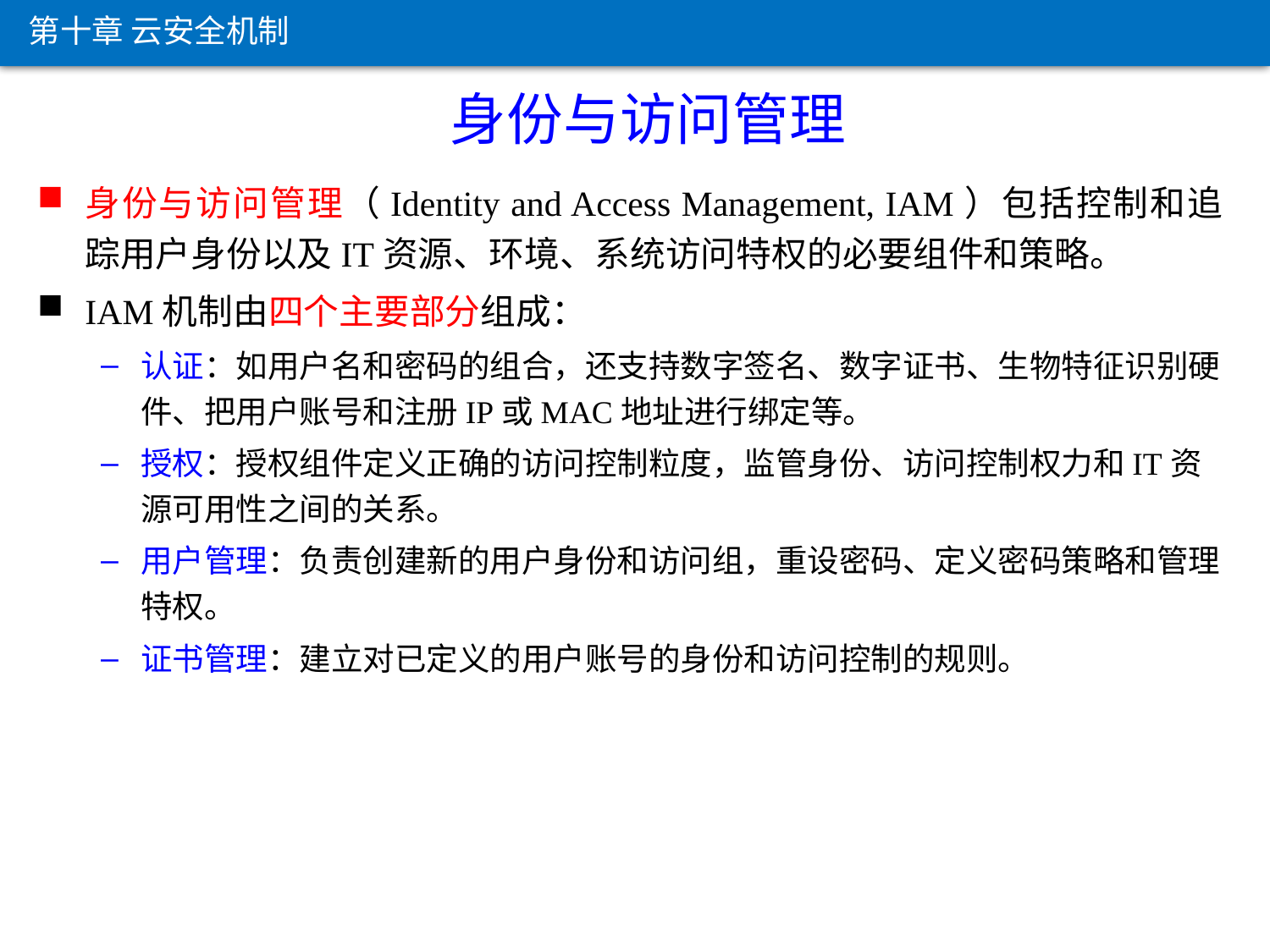

第十章 云安全机制
 身份与访问管理
身份与访问管理（Identity and Access Management, IAM）包括控制和追踪用户身份以及IT资源、环境、系统访问特权的必要组件和策略。
IAM机制由四个主要部分组成：
认证：如用户名和密码的组合，还支持数字签名、数字证书、生物特征识别硬件、把用户账号和注册IP或MAC地址进行绑定等。
授权：授权组件定义正确的访问控制粒度，监管身份、访问控制权力和IT资源可用性之间的关系。
用户管理：负责创建新的用户身份和访问组，重设密码、定义密码策略和管理特权。
证书管理：建立对已定义的用户账号的身份和访问控制的规则。
53